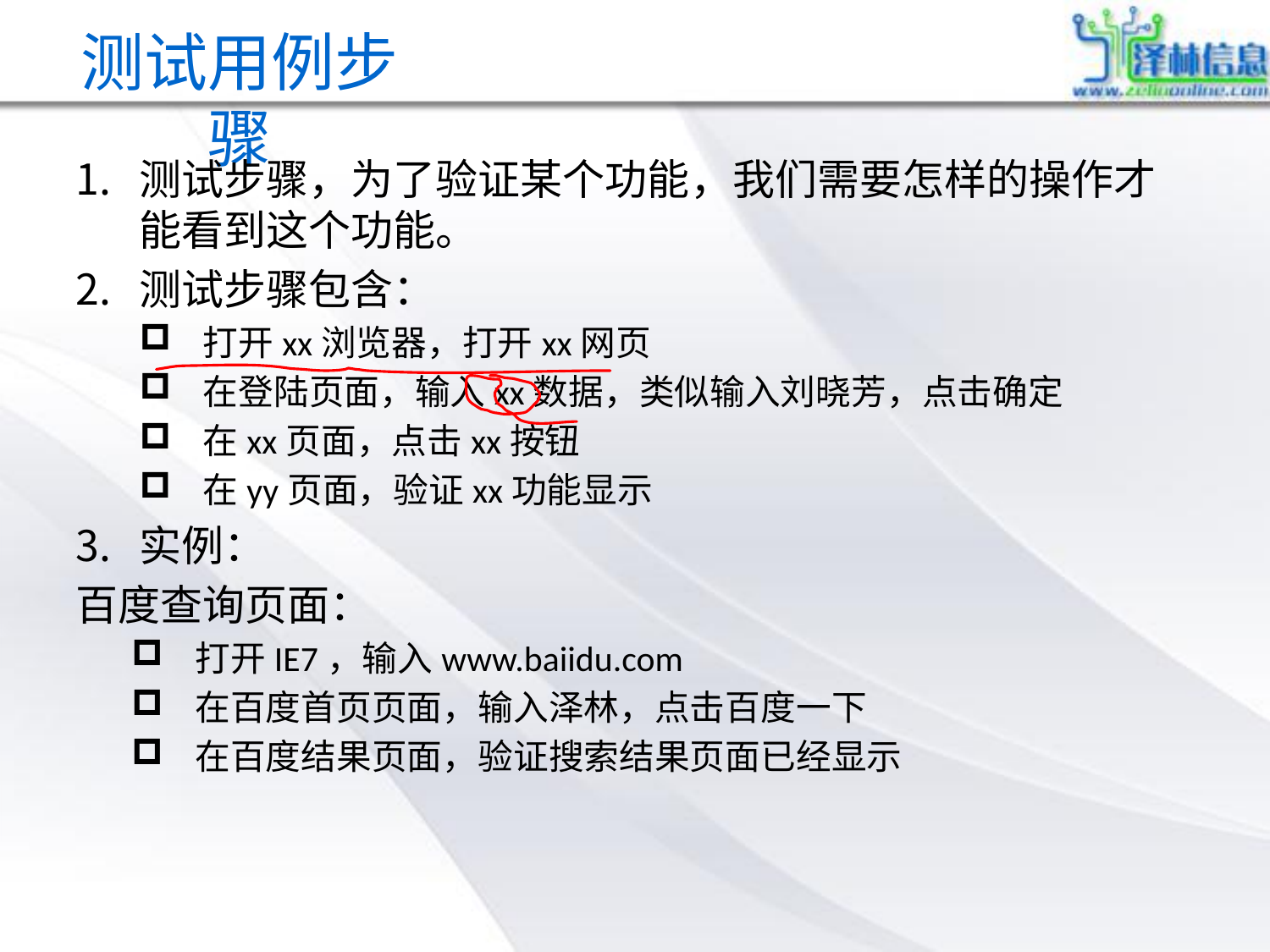

# 测试用例步骤
测试步骤，为了验证某个功能，我们需要怎样的操作才能看到这个功能。
测试步骤包含：
打开xx浏览器，打开xx网页
在登陆页面，输入xx数据，类似输入刘晓芳，点击确定
在xx页面，点击xx按钮
在yy页面，验证xx功能显示
实例：
百度查询页面：
打开IE7，输入www.baiidu.com
在百度首页页面，输入泽林，点击百度一下
在百度结果页面，验证搜索结果页面已经显示